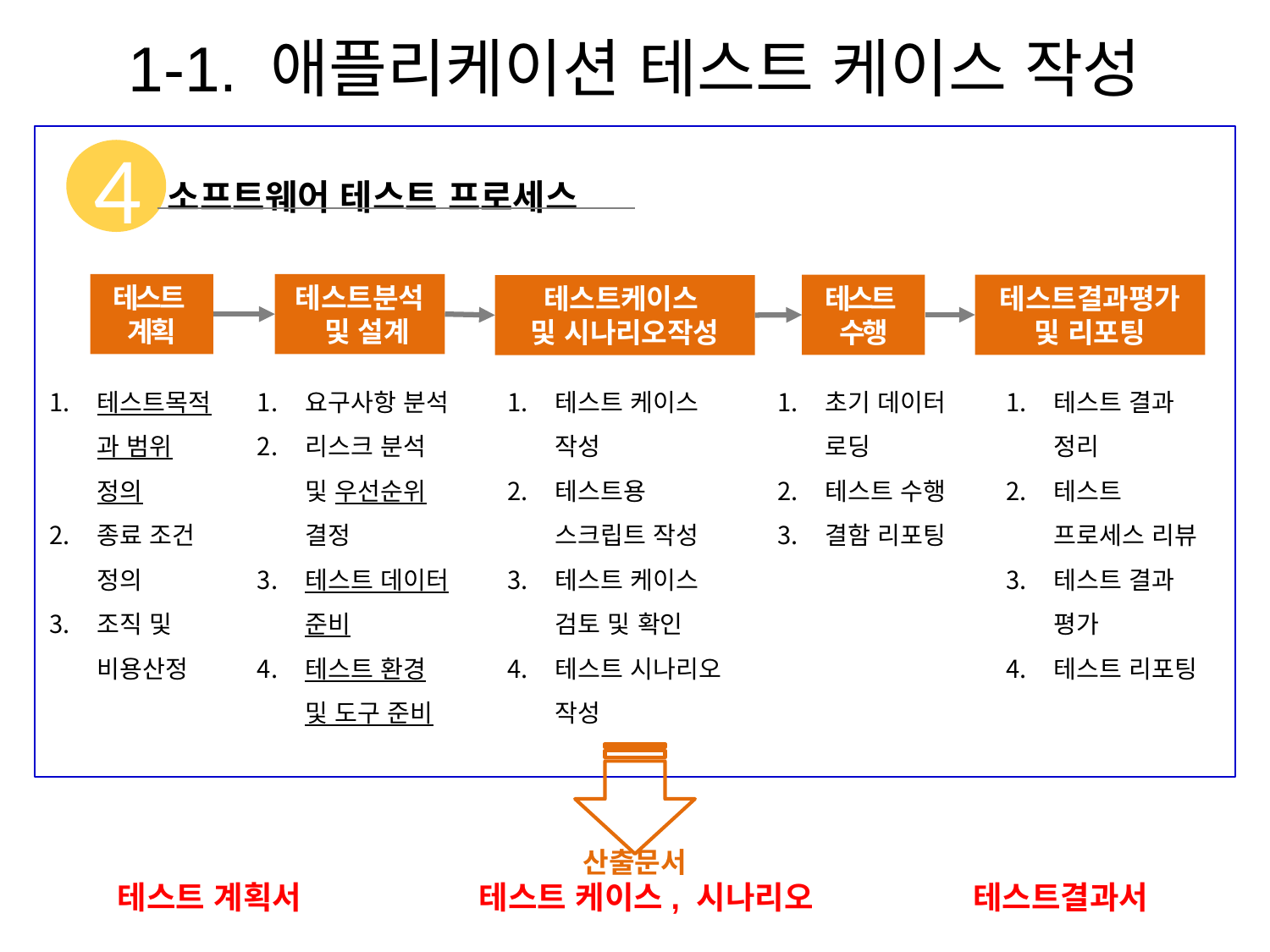

# 1-1. 애플리케이션 테스트 케이스 작성

4
소프트웨어 테스트 프로세스
테스트
계획
테스트분석
 및 설계
테스트
수행
테스트결과평가 및 리포팅
테스트케이스
및 시나리오작성
테스트목적과 범위 정의
종료 조건 정의
조직 및 비용산정
요구사항 분석
리스크 분석 및 우선순위 결정
테스트 데이터 준비
테스트 환경 및 도구 준비
테스트 케이스 작성
테스트용 스크립트 작성
테스트 케이스 검토 및 확인
테스트 시나리오 작성
초기 데이터 로딩
테스트 수행
결함 리포팅
테스트 결과 정리
테스트 프로세스 리뷰
테스트 결과 평가
테스트 리포팅

산출문서
테스트 계획서                    테스트 케이스, 시나리오                  테스트결과서